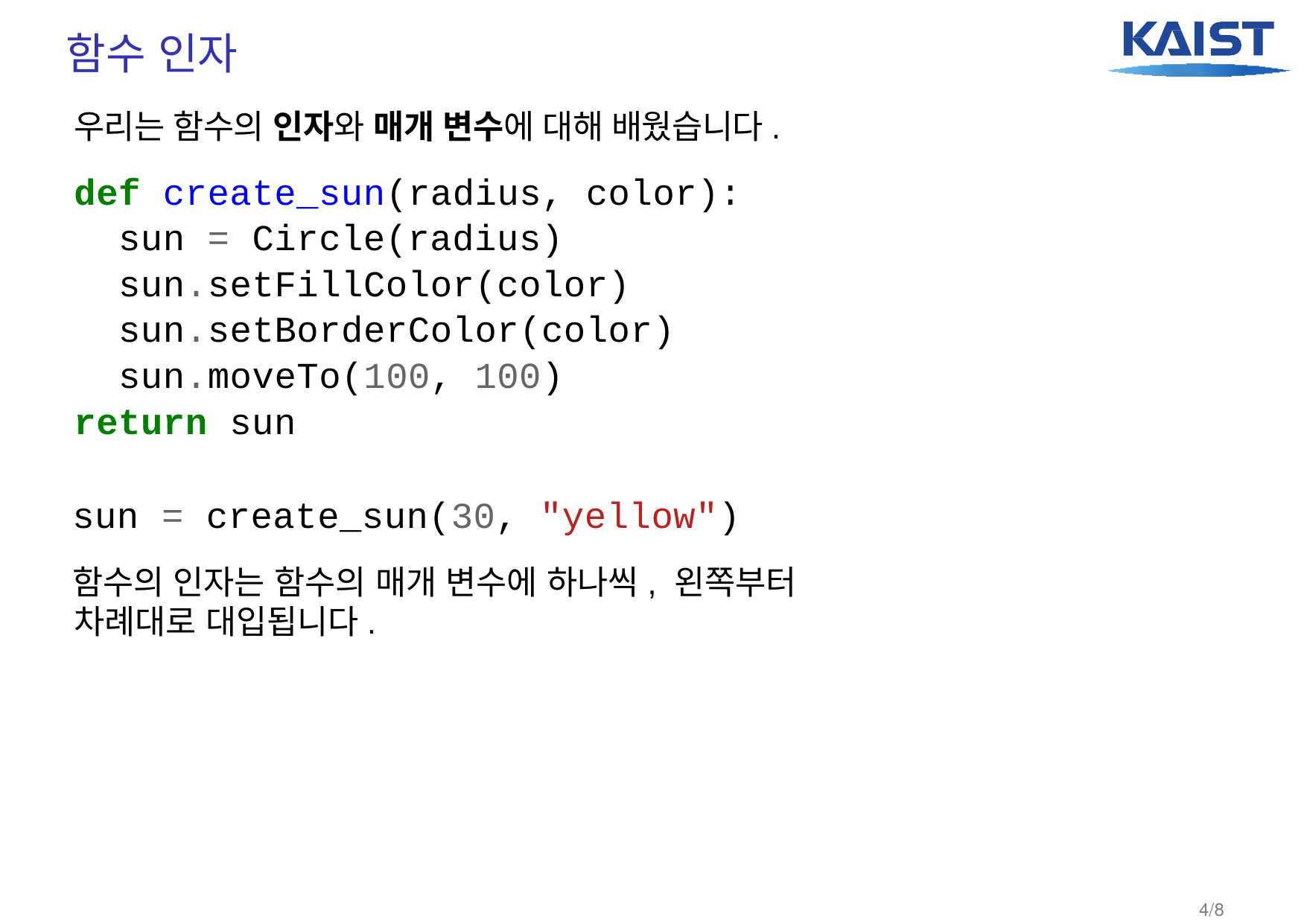

# 함수 인자

우리는 함수의 인자와 매개 변수에 대해 배웠습니다.
def create_sun(radius, color):
sun = Circle(radius)
sun.setFillColor(color)
sun.setBorderColor(color)
sun.moveTo(100, 100)
return sun

sun = create_sun(30, "yellow")
함수의 인자는 함수의 매개 변수에 하나씩, 왼쪽부터 차례대로 대입됩니다.
4/8